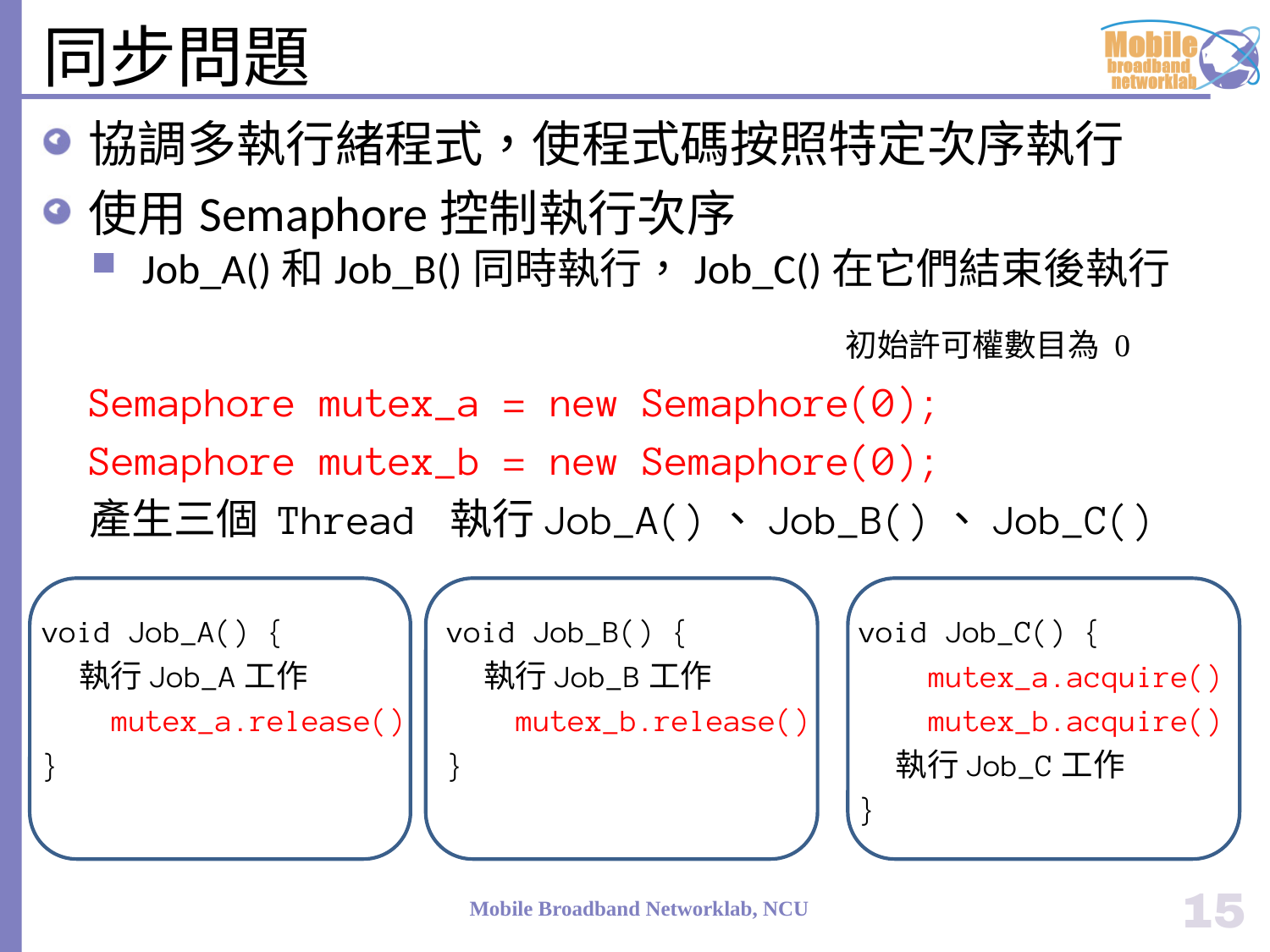

# 同步問題
協調多執行緒程式，使程式碼按照特定次序執行
使用Semaphore控制執行次序
Job_A()和Job_B()同時執行，Job_C()在它們結束後執行
初始許可權數目為 0
Semaphore mutex_a = new Semaphore(0);
Semaphore mutex_b = new Semaphore(0);
產生三個 Thread 執行Job_A()、Job_B()、Job_C()

void Job_A() {
    執行Job_A工作
    mutex_a.release()
}
void Job_B() {
    執行Job_B工作
    mutex_b.release()
}
void Job_C() {
    mutex_a.acquire()
    mutex_b.acquire()
    執行Job_C工作
}
15